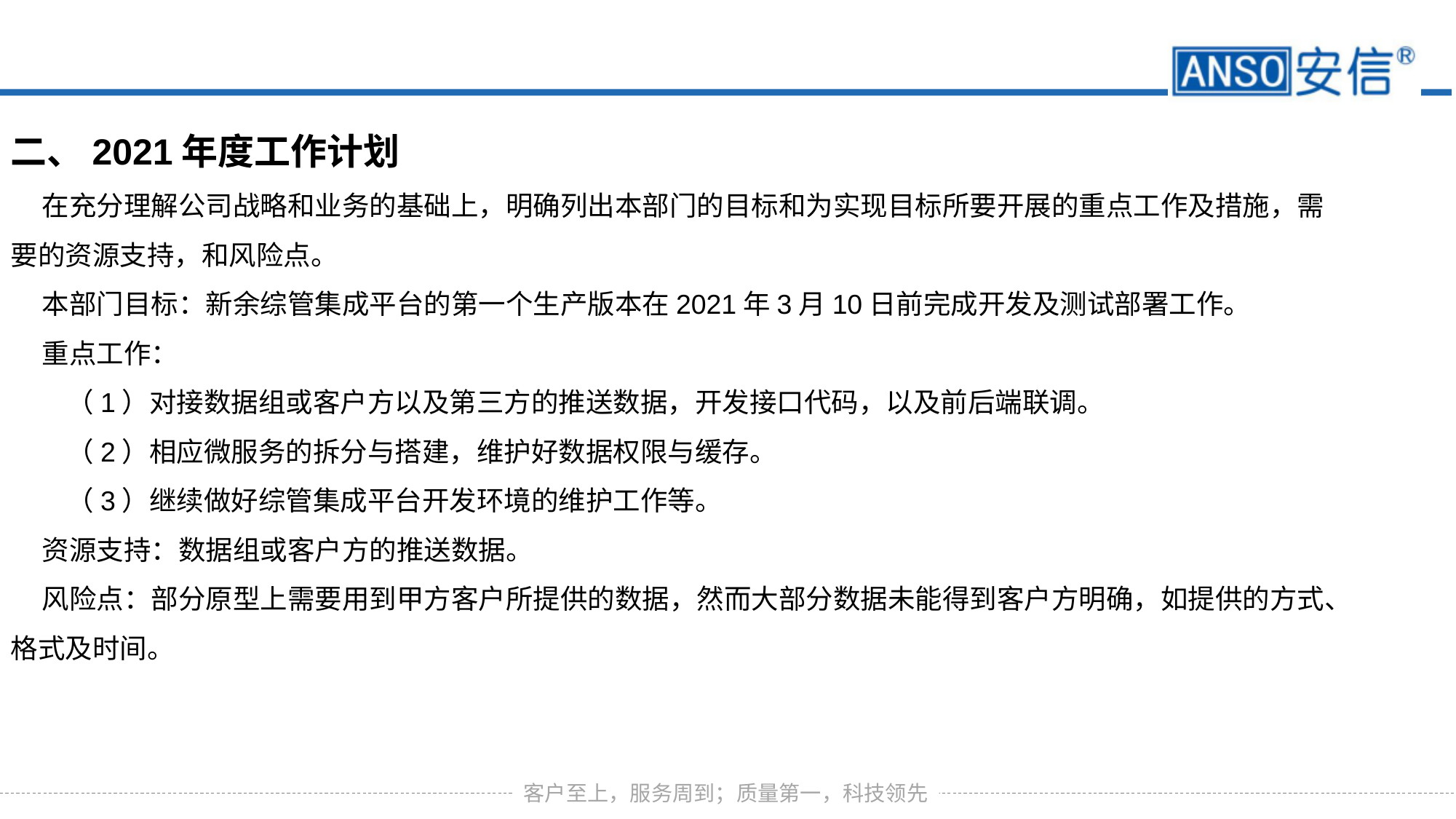

二、2021年度工作计划
    在充分理解公司战略和业务的基础上，明确列出本部门的目标和为实现目标所要开展的重点工作及措施，需要的资源支持，和风险点。
    本部门目标：新余综管集成平台的第一个生产版本在2021年3月10日前完成开发及测试部署工作。
    重点工作：
        （1）对接数据组或客户方以及第三方的推送数据，开发接口代码，以及前后端联调。
        （2）相应微服务的拆分与搭建，维护好数据权限与缓存。
        （3）继续做好综管集成平台开发环境的维护工作等。
    资源支持：数据组或客户方的推送数据。
    风险点：部分原型上需要用到甲方客户所提供的数据，然而大部分数据未能得到客户方明确，如提供的方式、格式及时间。
6